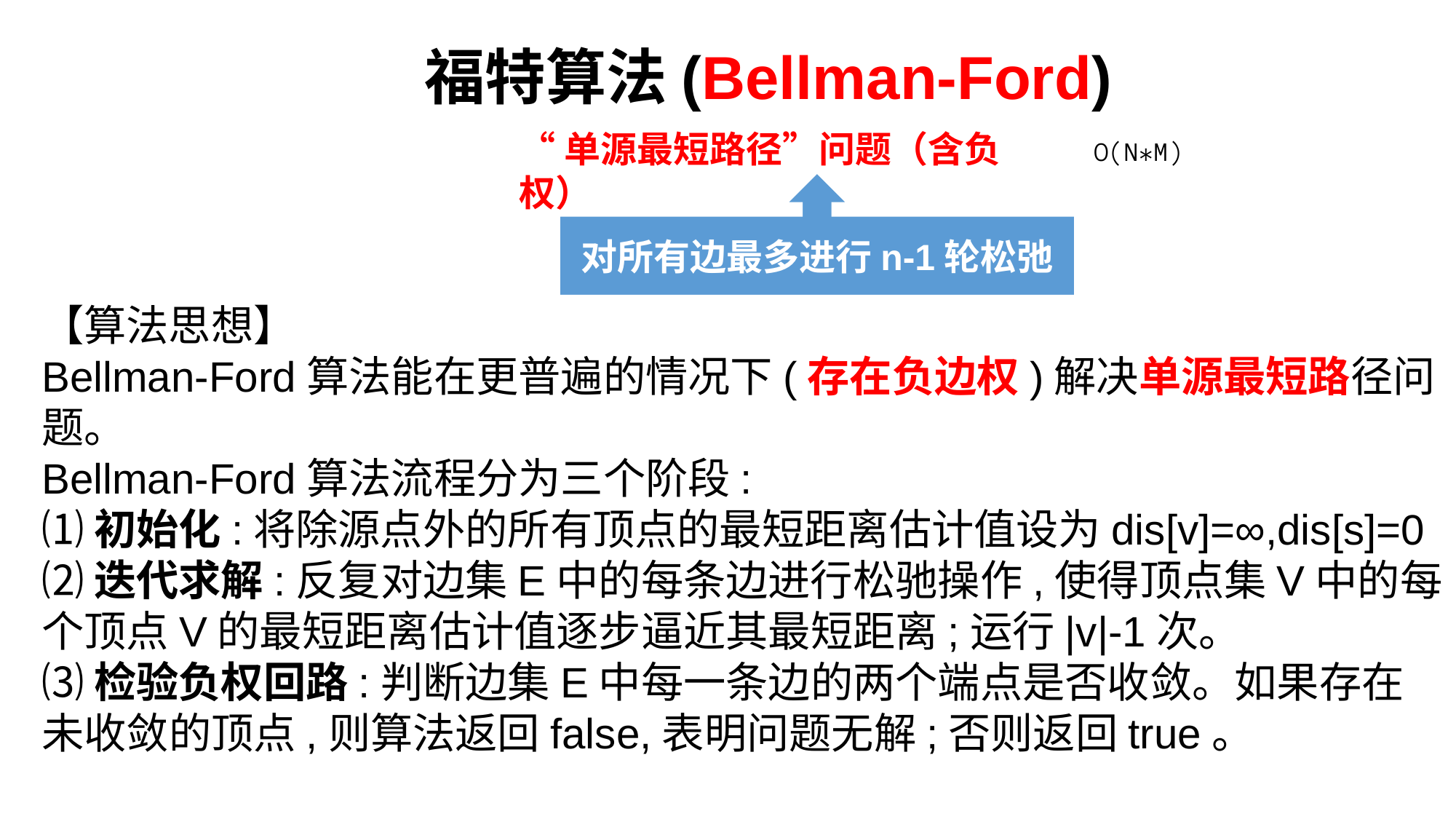

福特算法(Bellman-Ford)
“单源最短路径”问题（含负权）
O(N*M)
对所有边最多进行n-1轮松弛
【算法思想】
Bellman-Ford算法能在更普遍的情况下(存在负边权)解决单源最短路径问题。
Bellman-Ford算法流程分为三个阶段:
⑴初始化:将除源点外的所有顶点的最短距离估计值设为dis[v]=∞,dis[s]=0
⑵迭代求解:反复对边集E中的每条边进行松驰操作,使得顶点集V中的每个顶点V的最短距离估计值逐步逼近其最短距离;运行|v|-1次。
⑶检验负权回路:判断边集E中每一条边的两个端点是否收敛。如果存在未收敛的顶点,则算法返回false,表明问题无解;否则返回true。